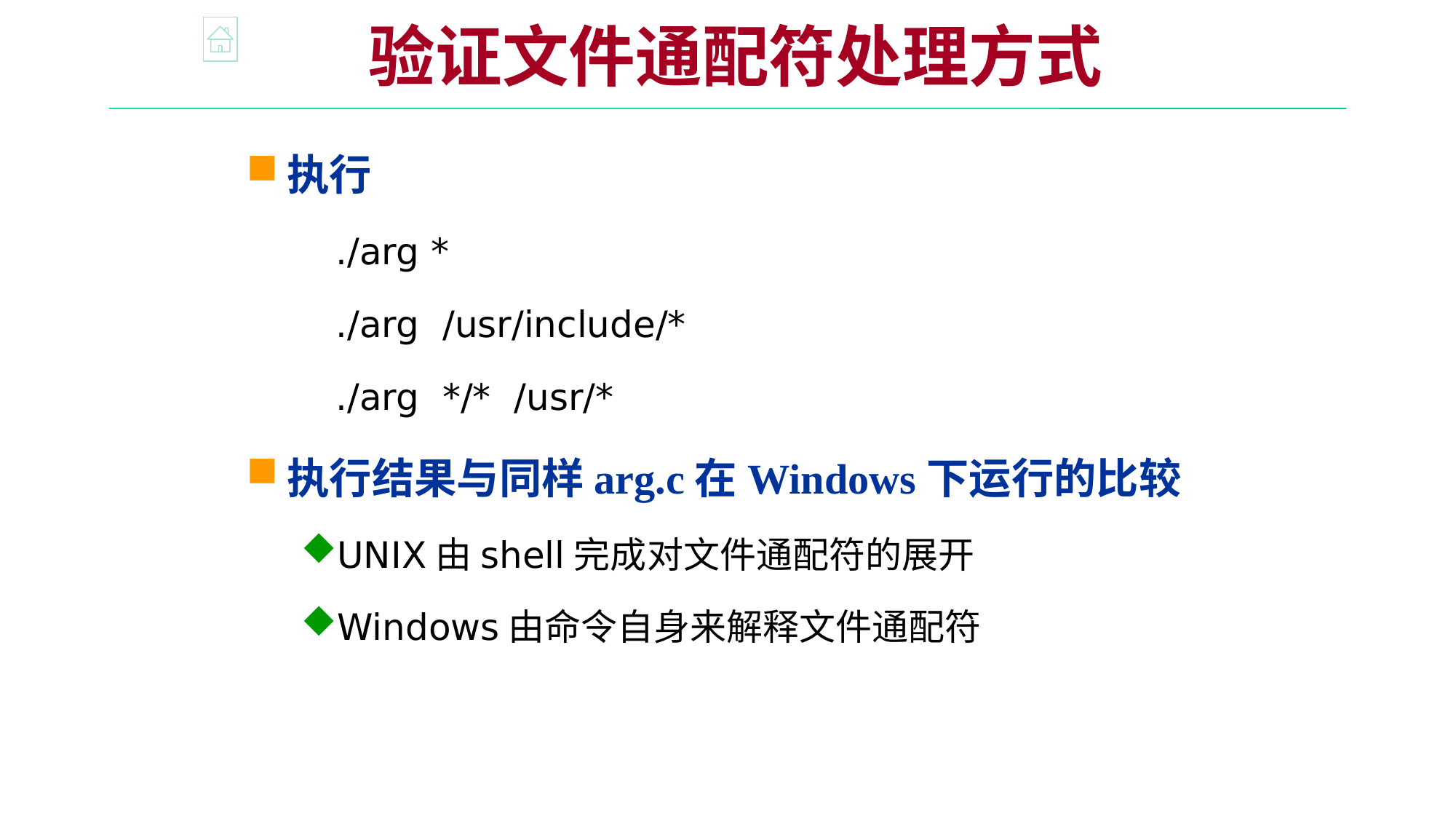

验证文件通配符处理方式

执行
   ./arg *
   ./arg  /usr/include/*
   ./arg  */*  /usr/*
执行结果与同样arg.c在Windows下运行的比较
UNIX由shell完成对文件通配符的展开
Windows由命令自身来解释文件通配符